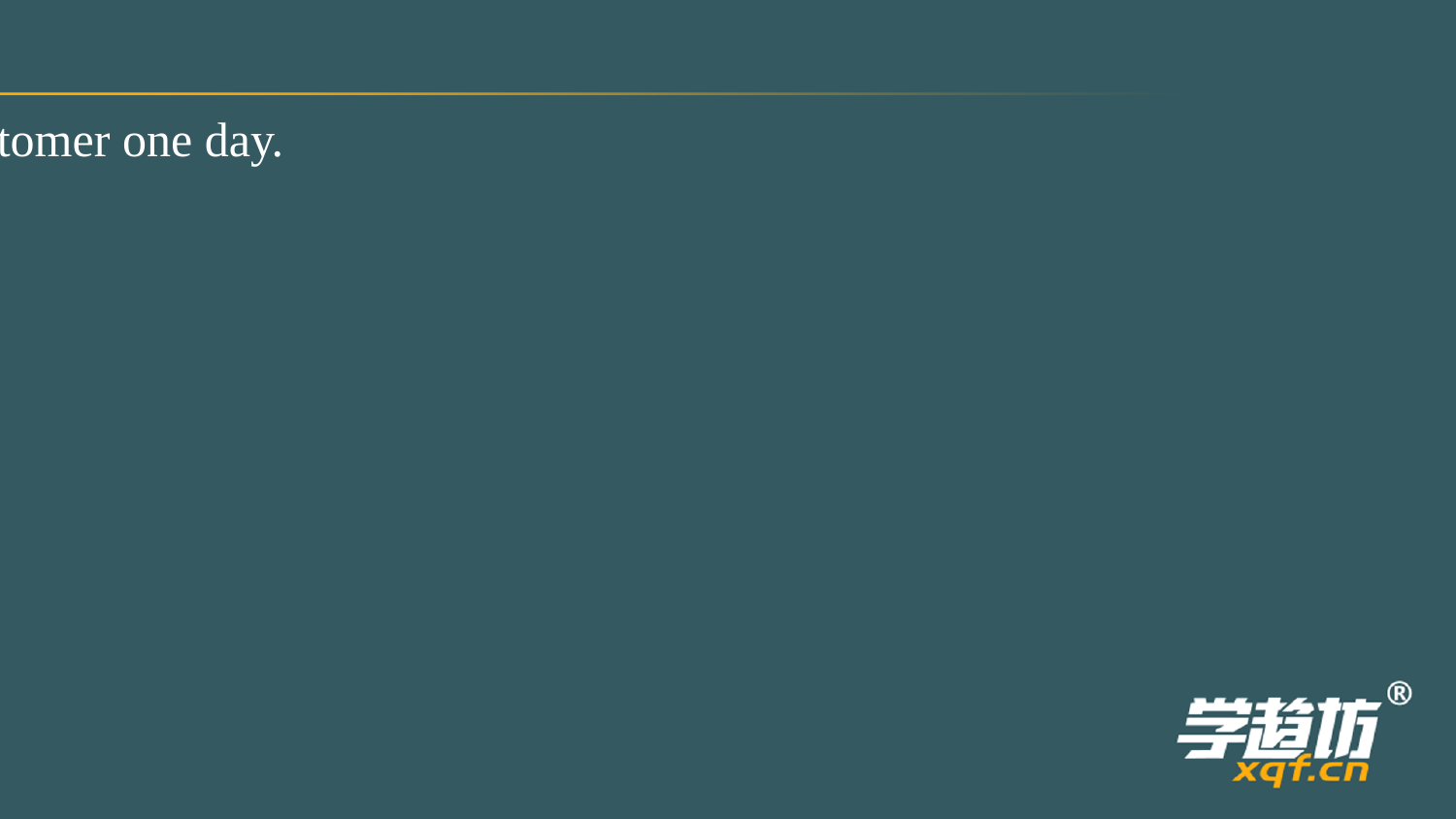

Chloe Hawthorne, the owner of a famous restaurant, received a letter from her regular customer one day.
After reading the letter, Ms. Hawthorne left a message to Max:
Max, this is Chloe Hawthorne. I received a letter from Mr. Metcalf, one of our best
customers. He complained about you in it.___(5)____
Max wrote a letter to Ms. Hawthorne.
1. Mr. and Mrs. Metcalf went to have dinner at Ms. Hawthorne's restaurant on
2. The underlined word “allocated” in Mr. Metcalf's letter probably mean “______”
3. Which of the following complaints is NOT mentioned (提到) in Mr. Metcalf's letter?
A. Max didn't clear the table at all
B. Max didn't serve the food carefully.
C. Max talked too much to his wife
D. He and his wife had to sit by the door.
4. In Mr. Metcalf's opinion, Max was a _______ waiter.
5. What might Ms. Hawthorne say to Max in the message?
A. I'm really angry with you. I don't want you to work here any 1onger
B. I'm really surprised at the complaint. I don't want to trust what you say.
C. I'm really worried about the complaint. Tell me what happened on that night.
D. I'm really pleased with your work. You are very popular among customers.
6. According to Max's letter, which of the following is NOT true?
A. Max didn't clean the table as carefully as before
B. Max didn't think he had caused Mrs. Metcalf to feel embarrassed.
C. Mr. and Mrs. Metcalf was too late to have their table reserved (预定的)
D. Max won't work in the restaurant after he apologized to Ms. Hawthorne.
19th   January
Dear Ms. Hawthorme
I'm writing to express my disappointment with the evening my wife and I   spent at yourrestaurant two nights ago. While the food was, as usual, very   good. I regret (感到遗憾) toinform you that the service from our waiter, Max, was most unsatisfactory.
First of all, when we arrived, we discovered our table overlooking the   garden had beenallocated to some other customers. The   new table we finally received was by the door andwhen I complained, Max just   laughed.
Furthermore, as we were sitting down, he said too much to my wife, which   deeplyembarrassed her. When our meal came, he served the food carelessly and   at the end clearedthe plates in an awful manner
I look forward to hearing from you with a satisfactory reply
Rupert Metcalf
22ad   January
Dear Chloe
I'm really thankful that you want to listen to my side of the story.
To start with. When Mr. and Mrs. Metcalf finally turned up, they were at   least 45 minuteslate. That's why the table was allocated to some other   customers.
As for the other table by the door, I went to a lot of trouble to set it   up. When they complained about it. I couldn't help laughing. But I have no reason to   laugh at my customer.
Another thing, this business about his wife. I only complimented (恭维) her on   her dress.She didn't seem to mind.
OK. I admit I forgot to clear the table the way I was supposed to
I apologize if I have caused you problems, but I've been really popular   at the Café. Hopeto hear from you soon.
All the best.
Max
A. January 17th
B. January 18th
C. January 19th
D. January 22nd
A. booked
B. given
C. cancelled
D. divided
A. hardworking
B. generous
C. responsible
D. rude